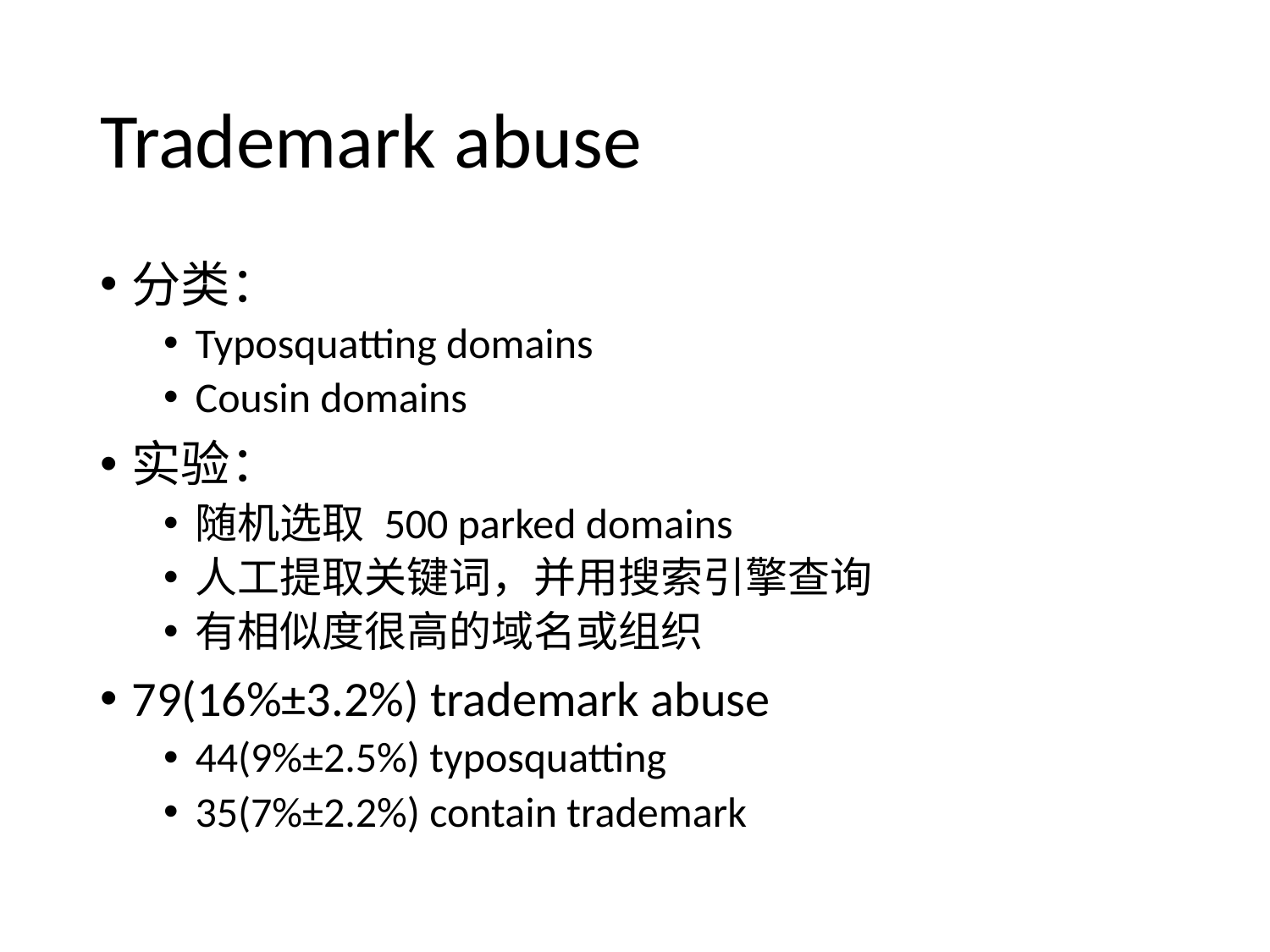

# Trademark abuse
分类：
Typosquatting domains
Cousin domains
实验：
随机选取 500 parked domains
人工提取关键词，并用搜索引擎查询
有相似度很高的域名或组织
79(16%±3.2%) trademark abuse
44(9%±2.5%) typosquatting
35(7%±2.2%) contain trademark